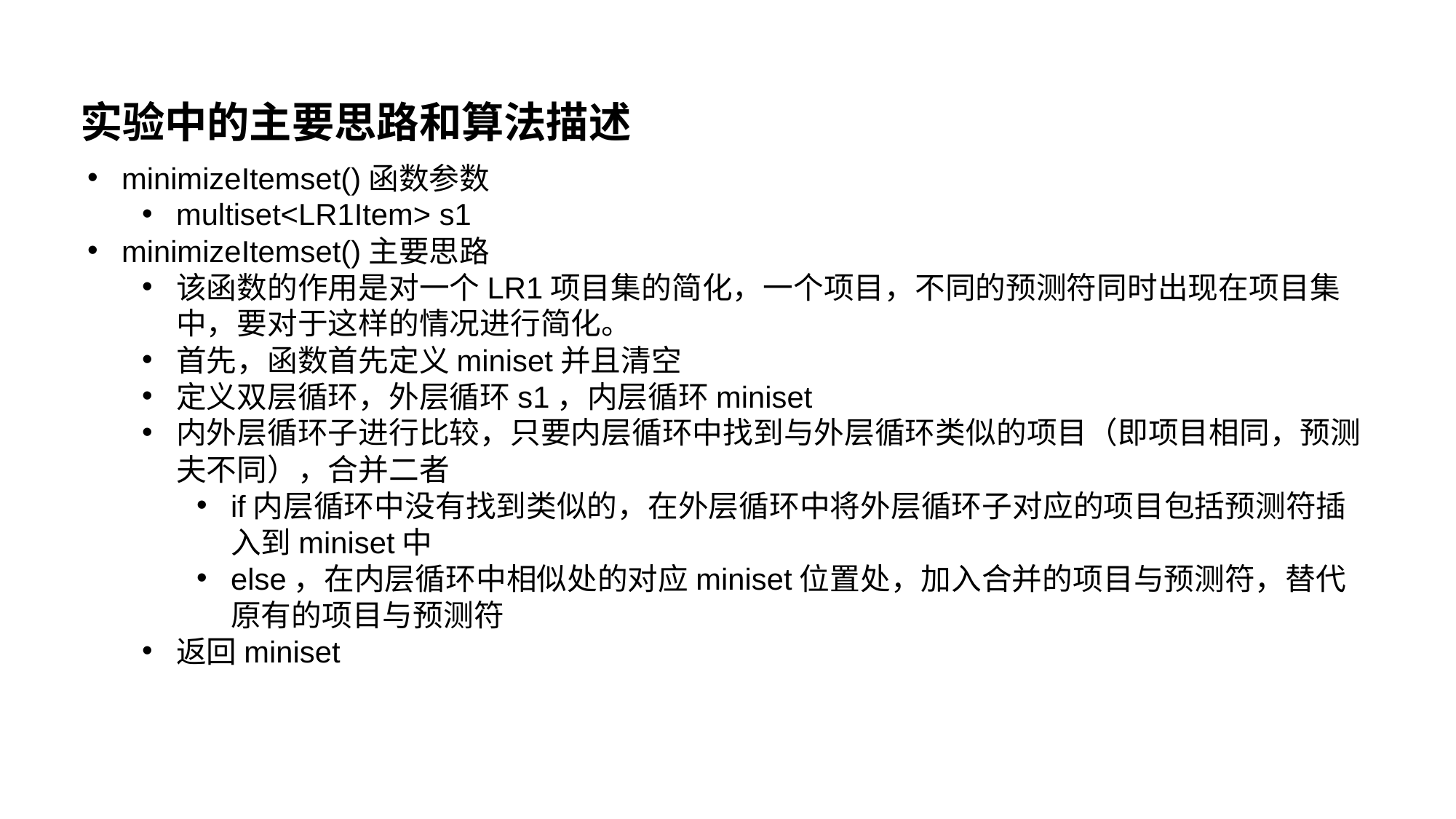

实验中的主要思路和算法描述
minimizeItemset()函数参数
multiset<LR1Item> s1
minimizeItemset()主要思路
该函数的作用是对一个LR1项目集的简化，一个项目，不同的预测符同时出现在项目集中，要对于这样的情况进行简化。
首先，函数首先定义miniset并且清空
定义双层循环，外层循环s1，内层循环miniset
内外层循环子进行比较，只要内层循环中找到与外层循环类似的项目（即项目相同，预测夫不同），合并二者
if内层循环中没有找到类似的，在外层循环中将外层循环子对应的项目包括预测符插入到miniset中
else，在内层循环中相似处的对应miniset位置处，加入合并的项目与预测符，替代原有的项目与预测符
返回miniset